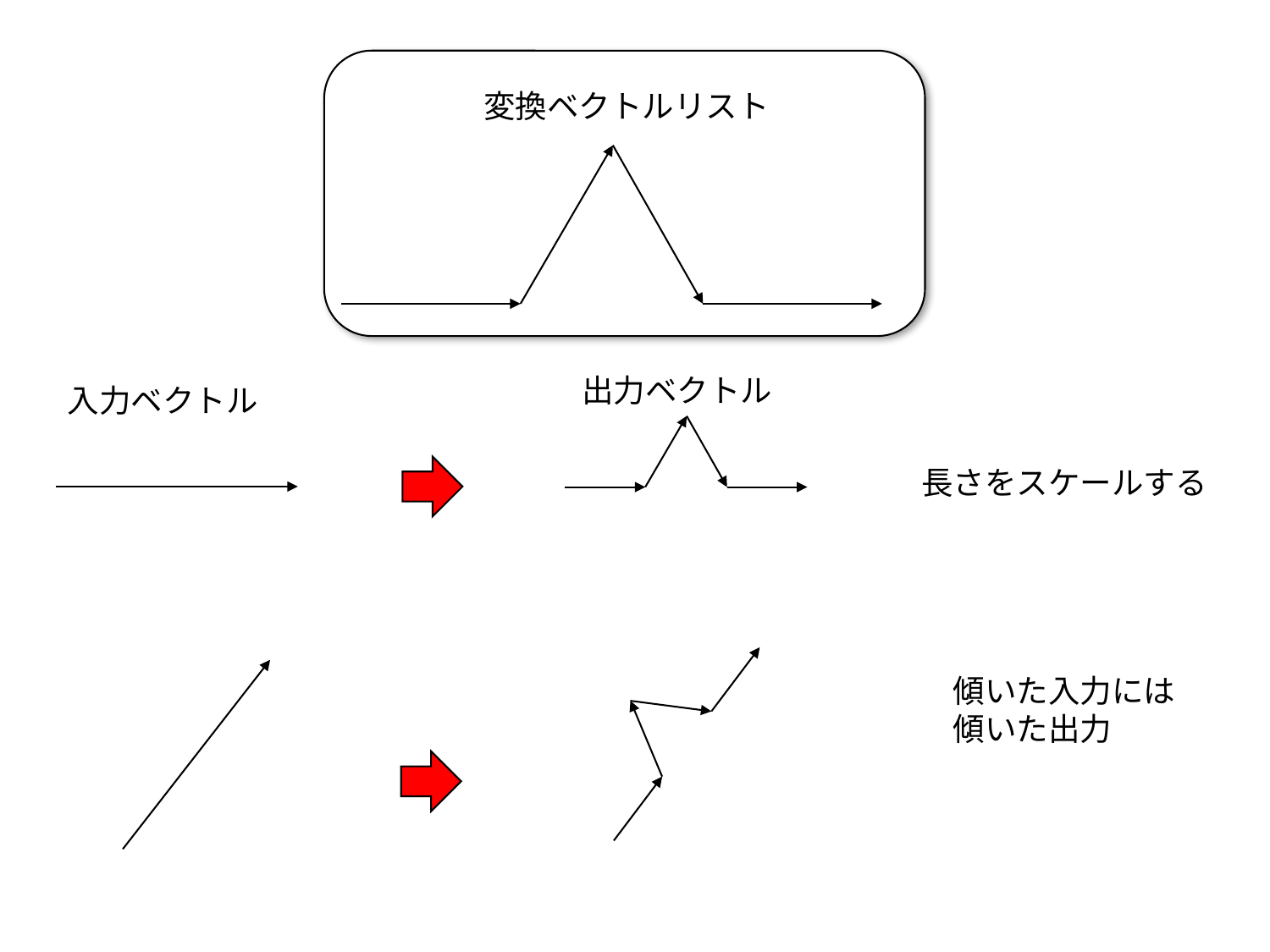

変換ベクトルリスト
出力ベクトル
入力ベクトル

長さをスケールする
傾いた入力には
傾いた出力